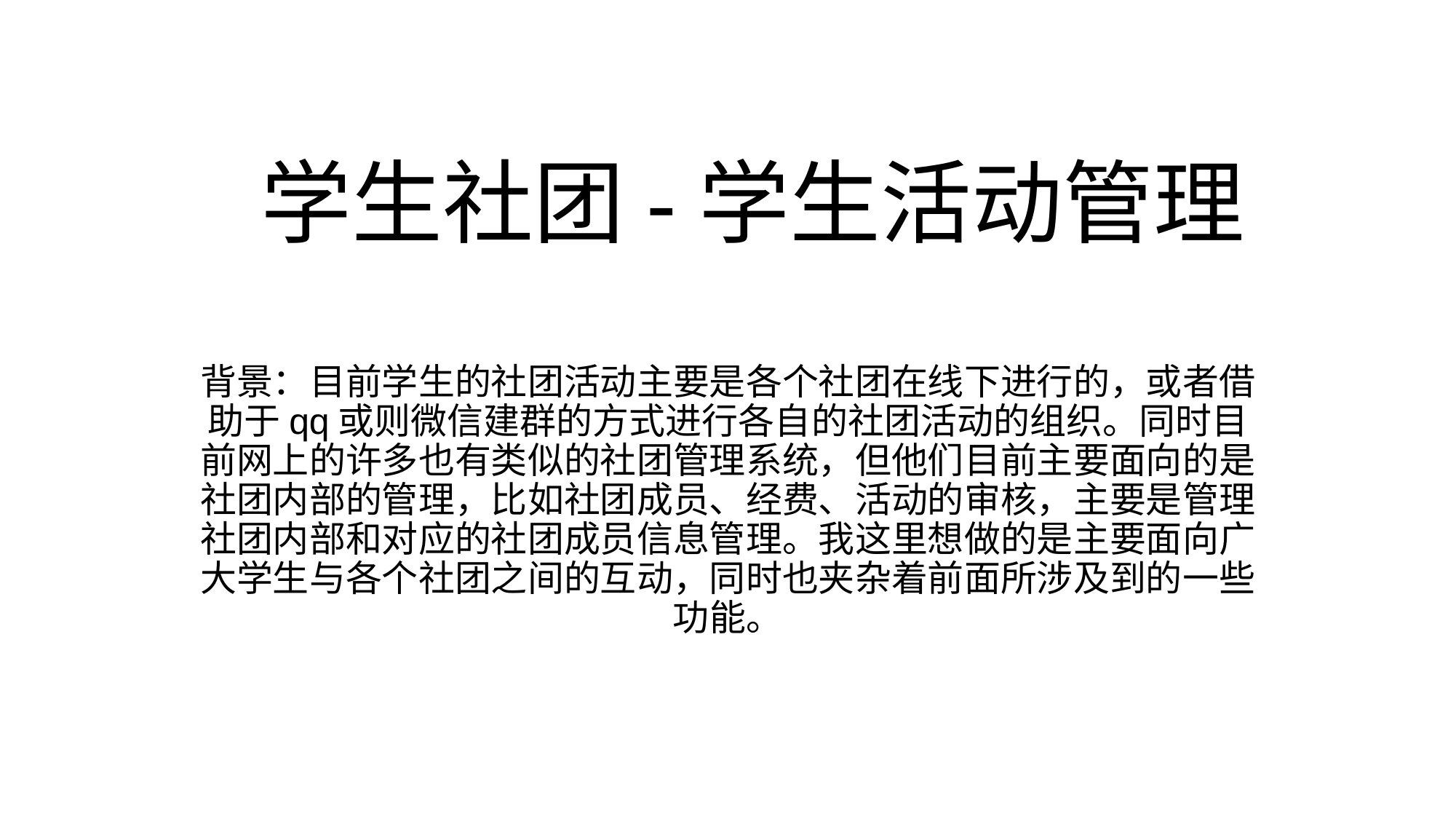

# 学生社团-学生活动管理
背景：目前学生的社团活动主要是各个社团在线下进行的，或者借助于qq或则微信建群的方式进行各自的社团活动的组织。同时目前网上的许多也有类似的社团管理系统，但他们目前主要面向的是社团内部的管理，比如社团成员、经费、活动的审核，主要是管理社团内部和对应的社团成员信息管理。我这里想做的是主要面向广大学生与各个社团之间的互动，同时也夹杂着前面所涉及到的一些功能。